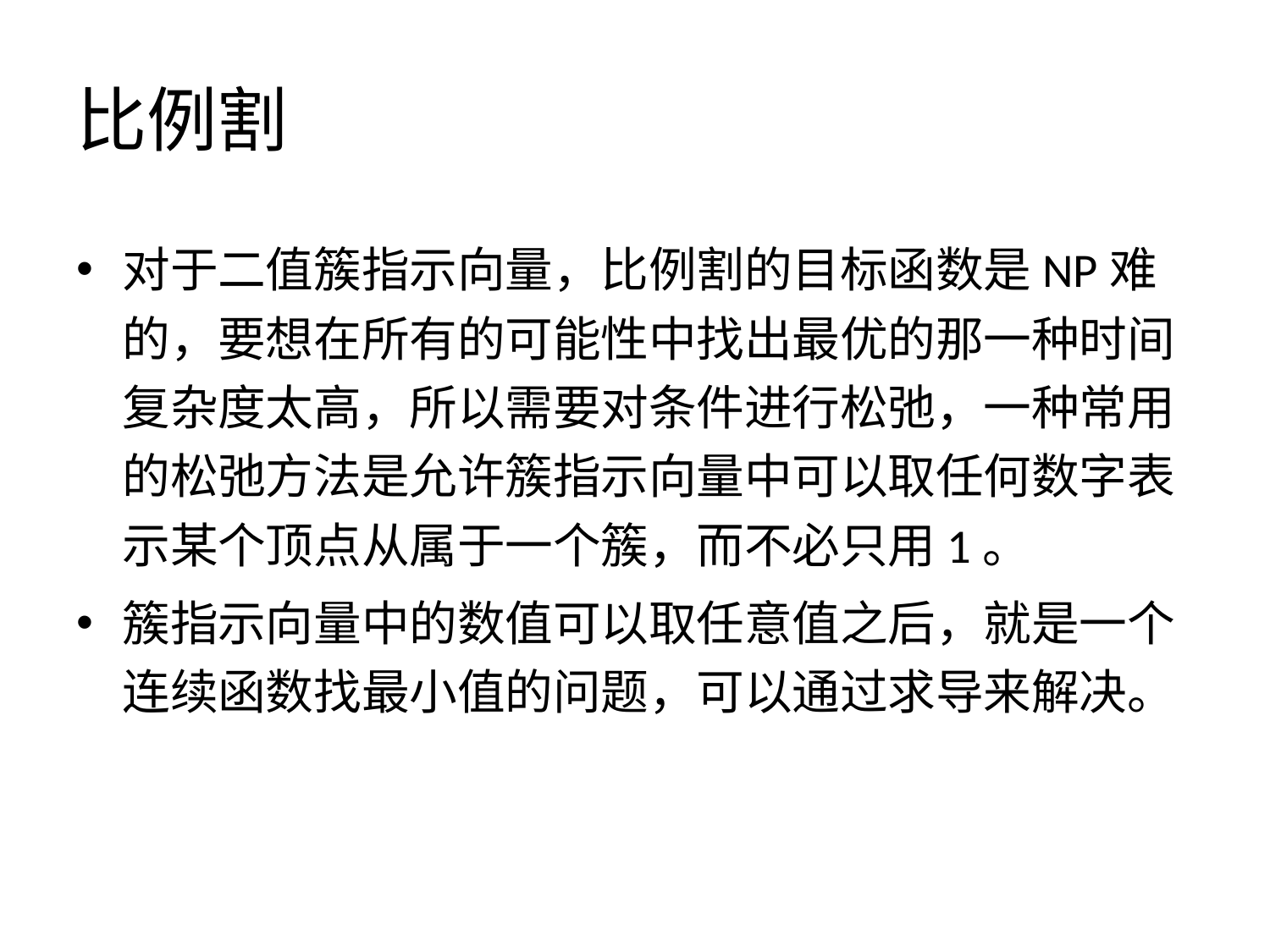

# 比例割
对于二值簇指示向量，比例割的目标函数是NP难的，要想在所有的可能性中找出最优的那一种时间复杂度太高，所以需要对条件进行松弛，一种常用的松弛方法是允许簇指示向量中可以取任何数字表示某个顶点从属于一个簇，而不必只用1。
簇指示向量中的数值可以取任意值之后，就是一个连续函数找最小值的问题，可以通过求导来解决。